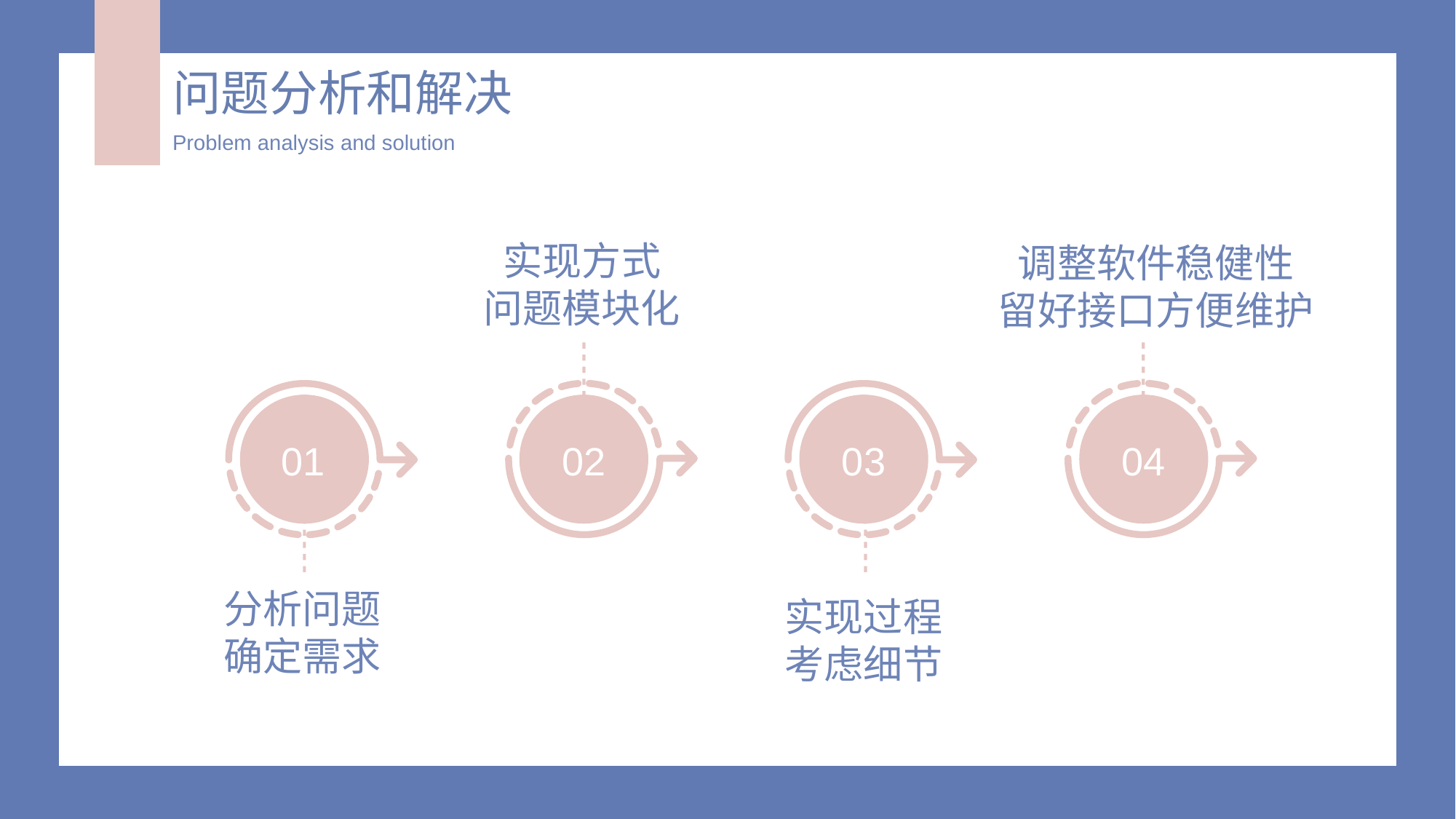

老百姓对其了解不深，学者研究不多，操作者也在摸索中
问题分析和解决
Problem analysis and solution
实现方式
问题模块化

调整软件稳健性
留好接口方便维护

01
03
04
02

分析问题
确定需求

实现过程
考虑细节